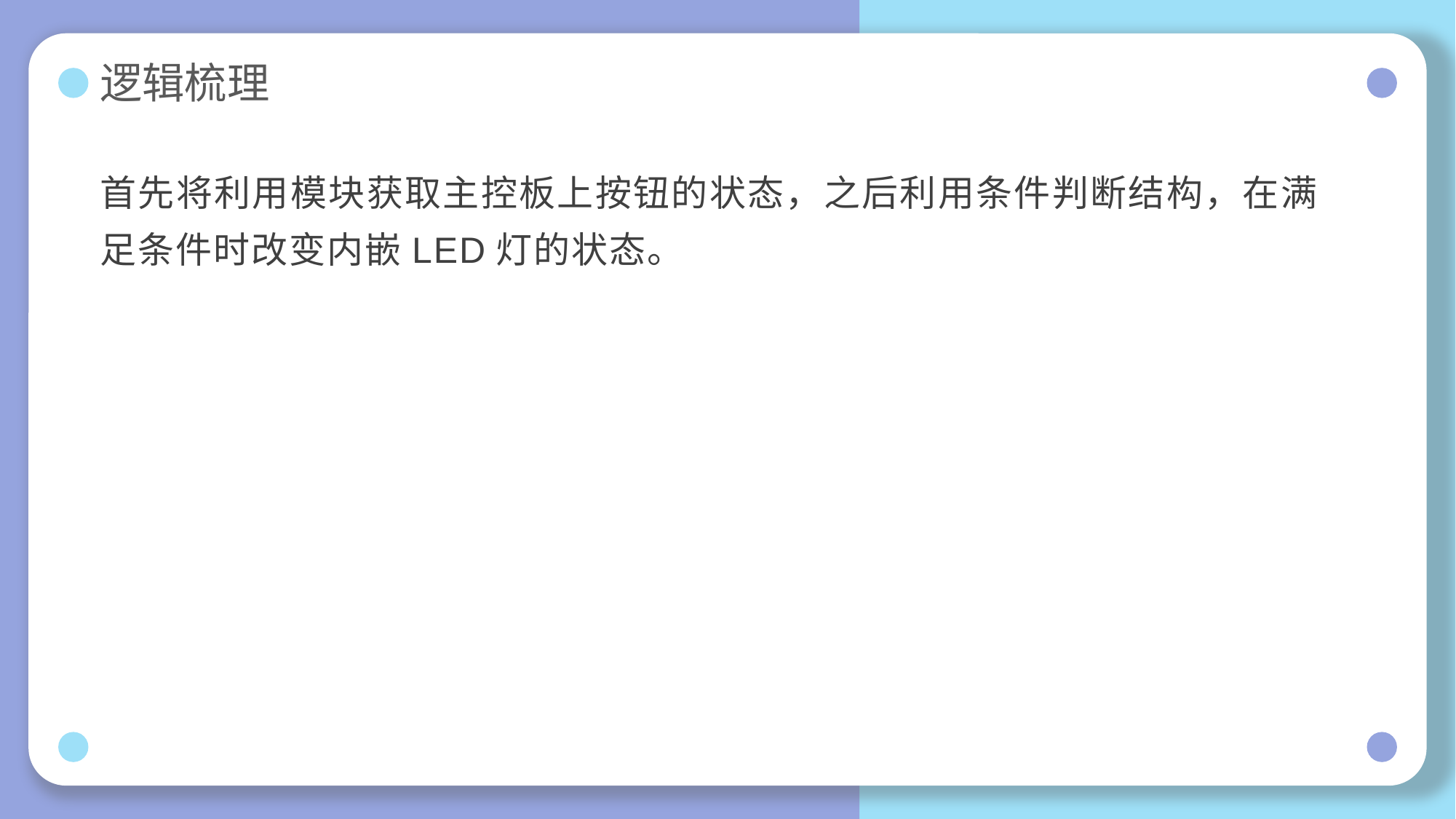

# 逻辑梳理
首先将利用模块获取主控板上按钮的状态，之后利用条件判断结构，在满足条件时改变内嵌LED灯的状态。